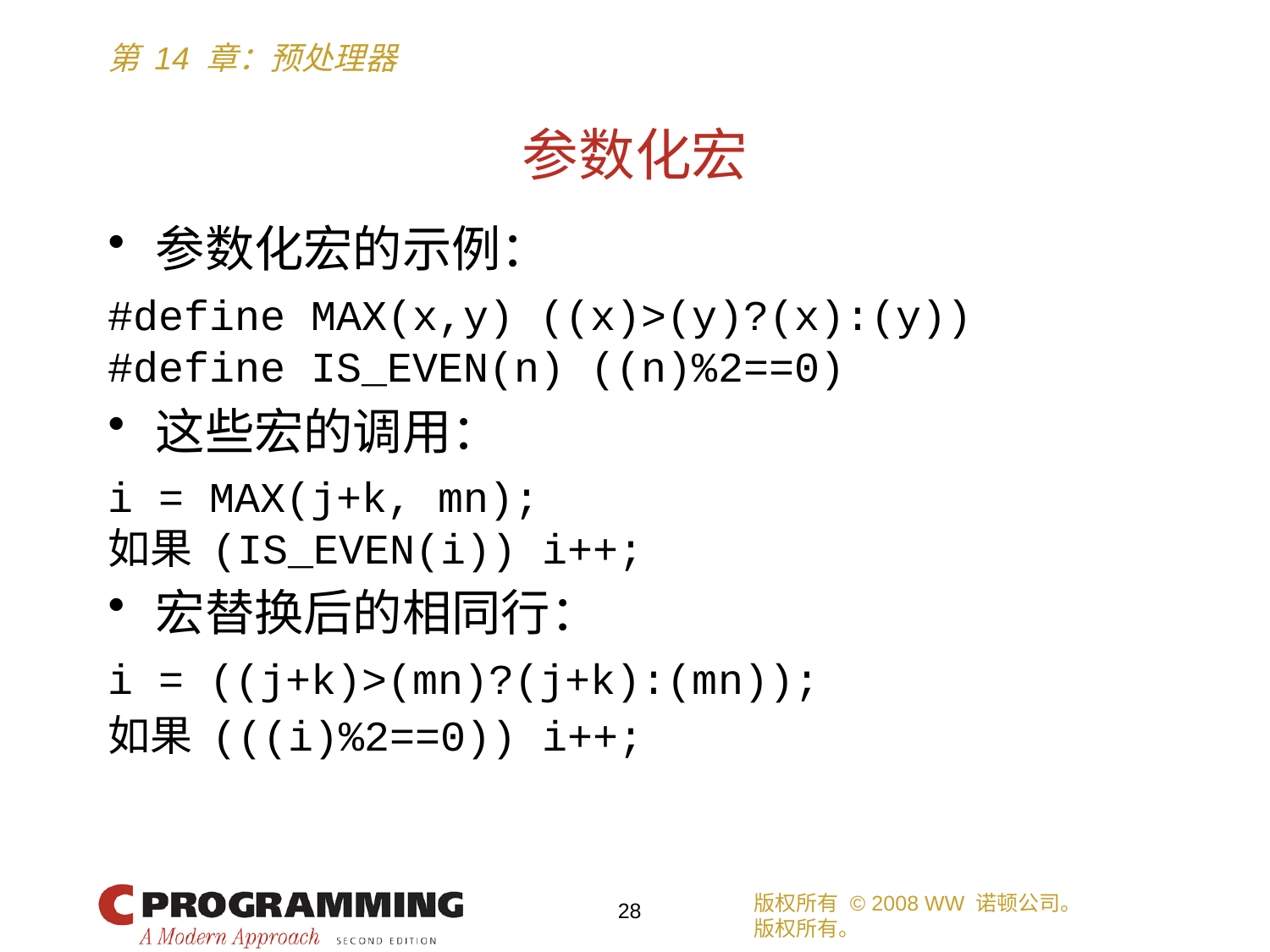

# 参数化宏
参数化宏的示例：
#define MAX(x,y) ((x)>(y)?(x):(y))
#define IS_EVEN(n) ((n)%2==0)
这些宏的调用：
i = MAX(j+k, mn);
如果 (IS_EVEN(i)) i++;
宏替换后的相同行：
i = ((j+k)>(mn)?(j+k):(mn));
如果 (((i)%2==0)) i++;
版权所有 © 2008 WW 诺顿公司。
版权所有。
28